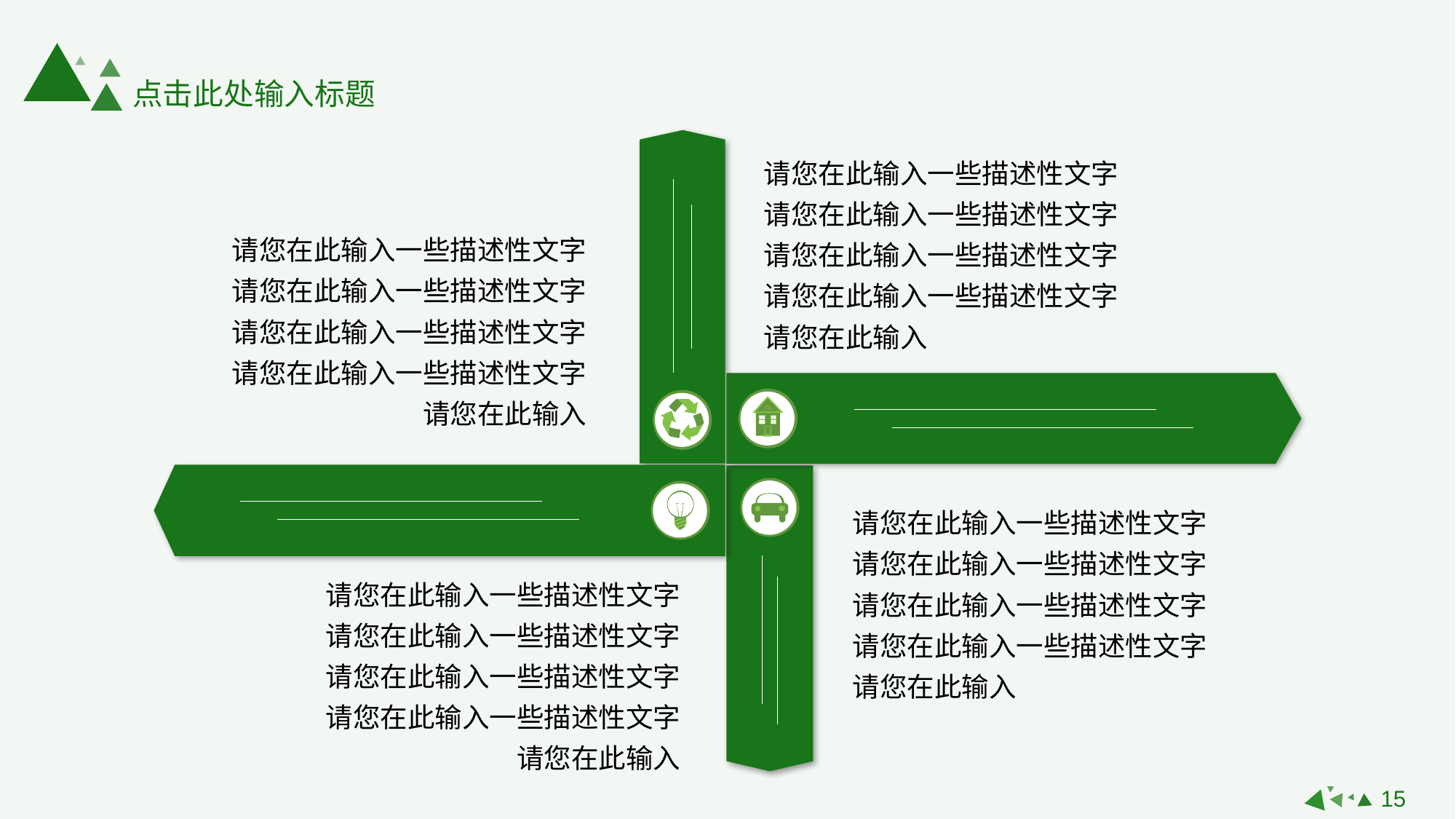

点击此处输入标题

请您在此输入一些描述性文字
请您在此输入一些描述性文字
请您在此输入一些描述性文字
请您在此输入一些描述性文字
请您在此输入
请您在此输入一些描述性文字
请您在此输入一些描述性文字
请您在此输入一些描述性文字
请您在此输入一些描述性文字
请您在此输入

请您在此输入一些描述性文字
请您在此输入一些描述性文字
请您在此输入一些描述性文字
请您在此输入一些描述性文字
请您在此输入
请您在此输入一些描述性文字
请您在此输入一些描述性文字
请您在此输入一些描述性文字
请您在此输入一些描述性文字
请您在此输入
15